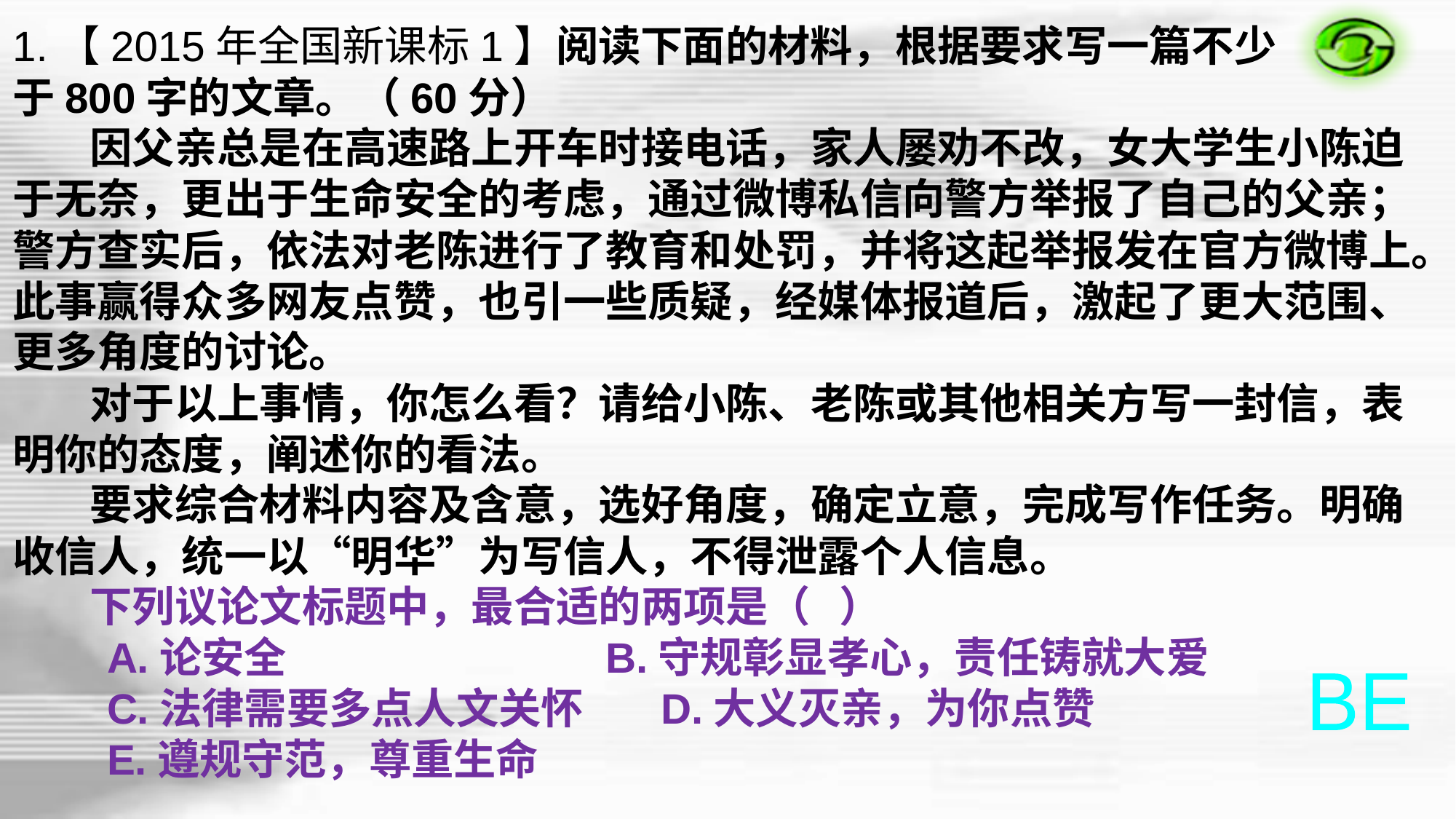

1.【2015年全国新课标1】阅读下面的材料，根据要求写一篇不少
于800字的文章。（60分）
       因父亲总是在高速路上开车时接电话，家人屡劝不改，女大学生小陈迫于无奈，更出于生命安全的考虑，通过微博私信向警方举报了自己的父亲；警方查实后，依法对老陈进行了教育和处罚，并将这起举报发在官方微博上。此事赢得众多网友点赞，也引一些质疑，经媒体报道后，激起了更大范围、更多角度的讨论。
       对于以上事情，你怎么看？请给小陈、老陈或其他相关方写一封信，表明你的态度，阐述你的看法。
       要求综合材料内容及含意，选好角度，确定立意，完成写作任务。明确收信人，统一以“明华”为写信人，不得泄露个人信息。
       下列议论文标题中，最合适的两项是（   ）
        A.论安全                                B.守规彰显孝心，责任铸就大爱
        C.法律需要多点人文关怀       D.大义灭亲，为你点赞
        E.遵规守范，尊重生命
BE